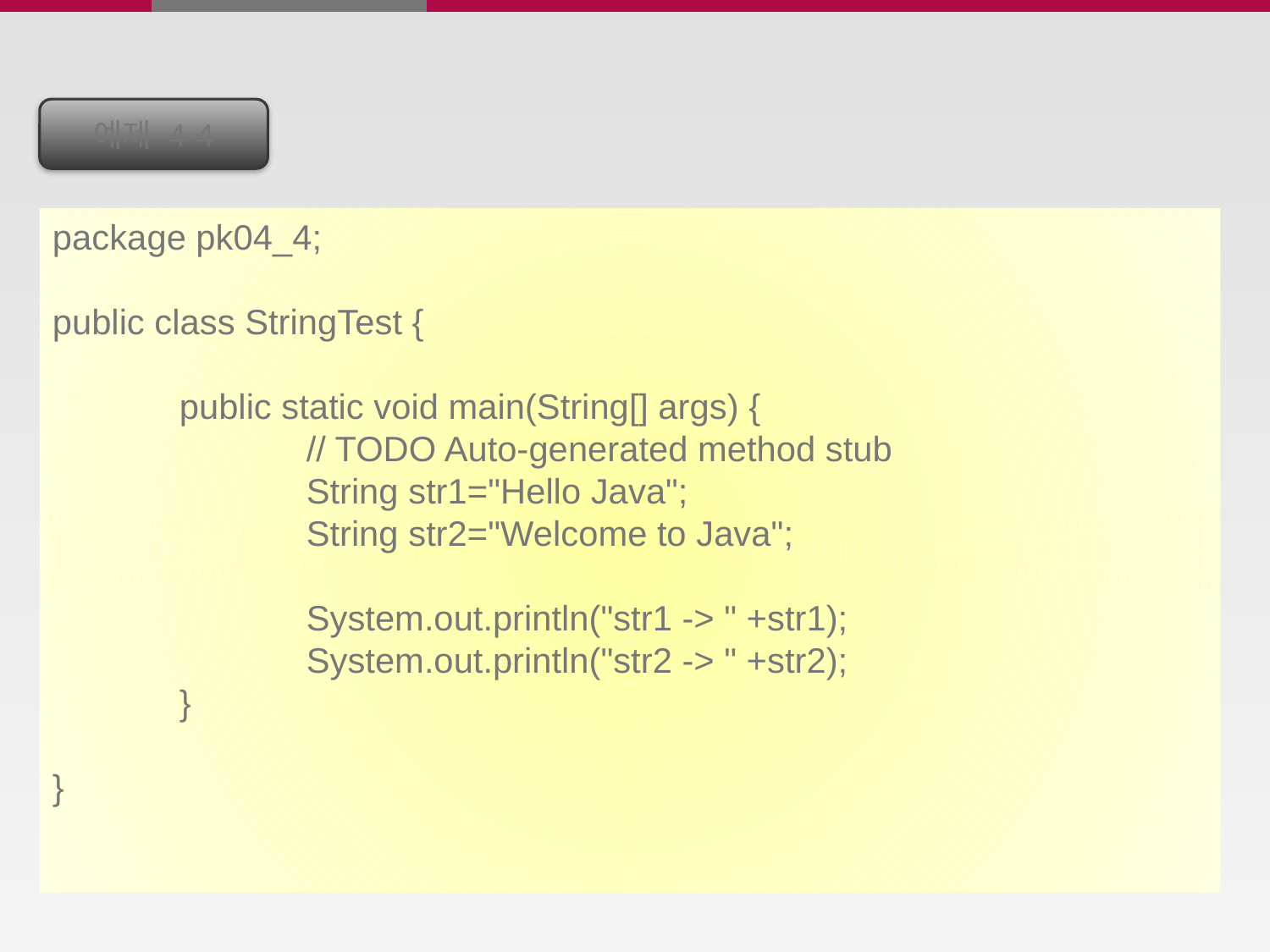

예제 4-4
package pk04_4;

public class StringTest {

	public static void main(String[] args) {
		// TODO Auto-generated method stub
		String str1="Hello Java";
		String str2="Welcome to Java";

		System.out.println("str1 -> " +str1);
		System.out.println("str2 -> " +str2);
	}

}